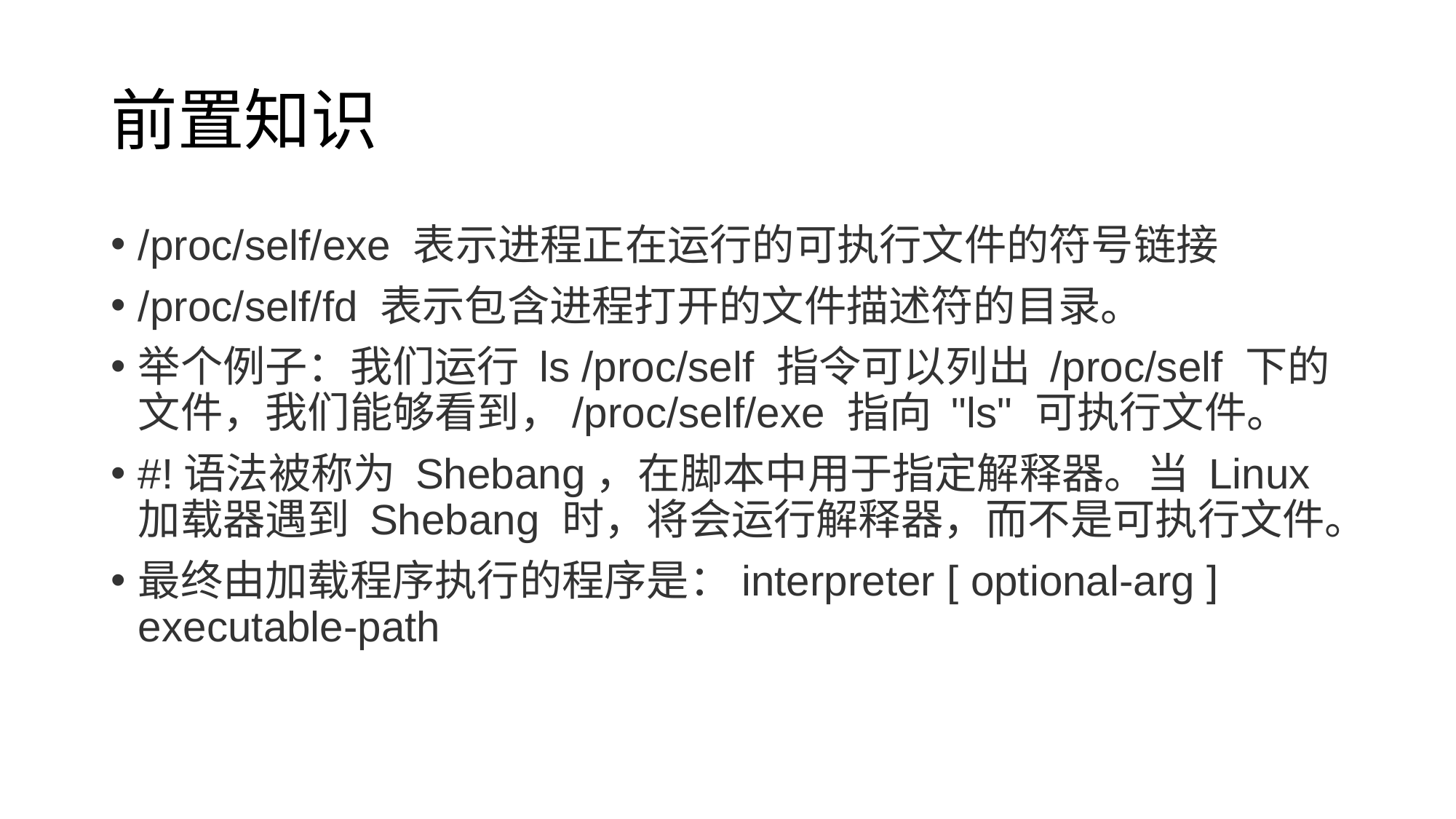

# 前置知识
/proc/self/exe 表示进程正在运行的可执行文件的符号链接
/proc/self/fd 表示包含进程打开的文件描述符的目录。
举个例子：我们运行 ls /proc/self 指令可以列出 /proc/self 下的文件，我们能够看到，/proc/self/exe 指向 "ls" 可执行文件。
#!语法被称为 Shebang，在脚本中用于指定解释器。当 Linux 加载器遇到 Shebang 时，将会运行解释器，而不是可执行文件。
最终由加载程序执行的程序是：interpreter [ optional-arg ] executable-path